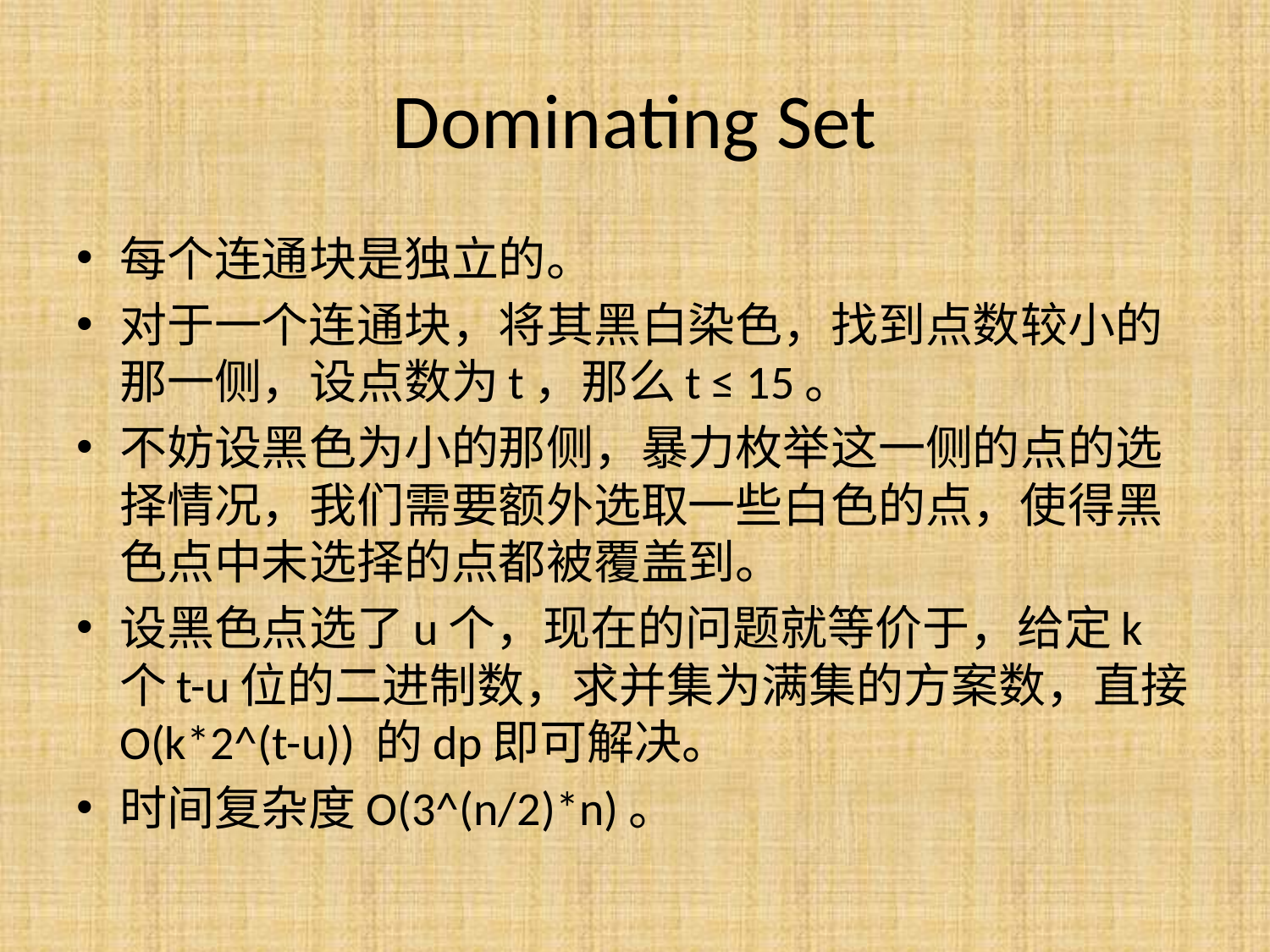

# Dominating Set
每个连通块是独立的。
对于一个连通块，将其黑白染色，找到点数较小的那一侧，设点数为t，那么t ≤ 15。
不妨设黑色为小的那侧，暴力枚举这一侧的点的选择情况，我们需要额外选取一些白色的点，使得黑色点中未选择的点都被覆盖到。
设黑色点选了u个，现在的问题就等价于，给定k个t-u位的二进制数，求并集为满集的方案数，直接 O(k*2^(t-u)) 的dp即可解决。
时间复杂度O(3^(n/2)*n)。